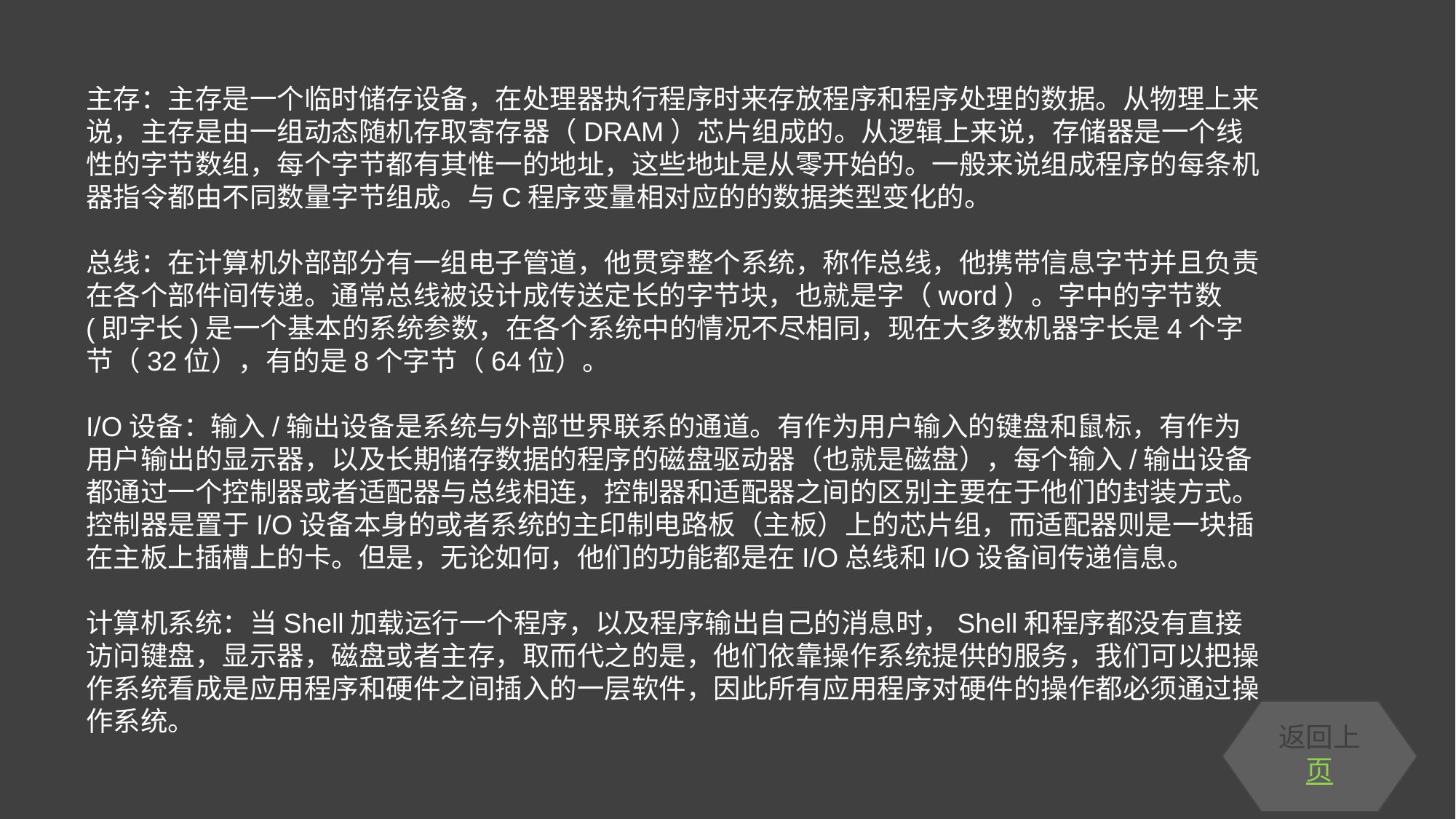

主存：主存是一个临时储存设备，在处理器执行程序时来存放程序和程序处理的数据。从物理上来说，主存是由一组动态随机存取寄存器（DRAM）芯片组成的。从逻辑上来说，存储器是一个线性的字节数组，每个字节都有其惟一的地址，这些地址是从零开始的。一般来说组成程序的每条机器指令都由不同数量字节组成。与C程序变量相对应的的数据类型变化的。

总线：在计算机外部部分有一组电子管道，他贯穿整个系统，称作总线，他携带信息字节并且负责在各个部件间传递。通常总线被设计成传送定长的字节块，也就是字（word）。字中的字节数(即字长)是一个基本的系统参数，在各个系统中的情况不尽相同，现在大多数机器字长是4个字节（32位），有的是8个字节（64位）。

I/O设备：输入/输出设备是系统与外部世界联系的通道。有作为用户输入的键盘和鼠标，有作为用户输出的显示器，以及长期储存数据的程序的磁盘驱动器（也就是磁盘），每个输入/输出设备都通过一个控制器或者适配器与总线相连，控制器和适配器之间的区别主要在于他们的封装方式。控制器是置于I/O设备本身的或者系统的主印制电路板（主板）上的芯片组，而适配器则是一块插在主板上插槽上的卡。但是，无论如何，他们的功能都是在I/O总线和I/O设备间传递信息。

计算机系统：当Shell加载运行一个程序，以及程序输出自己的消息时，Shell和程序都没有直接访问键盘，显示器，磁盘或者主存，取而代之的是，他们依靠操作系统提供的服务，我们可以把操作系统看成是应用程序和硬件之间插入的一层软件，因此所有应用程序对硬件的操作都必须通过操作系统。

返回上页